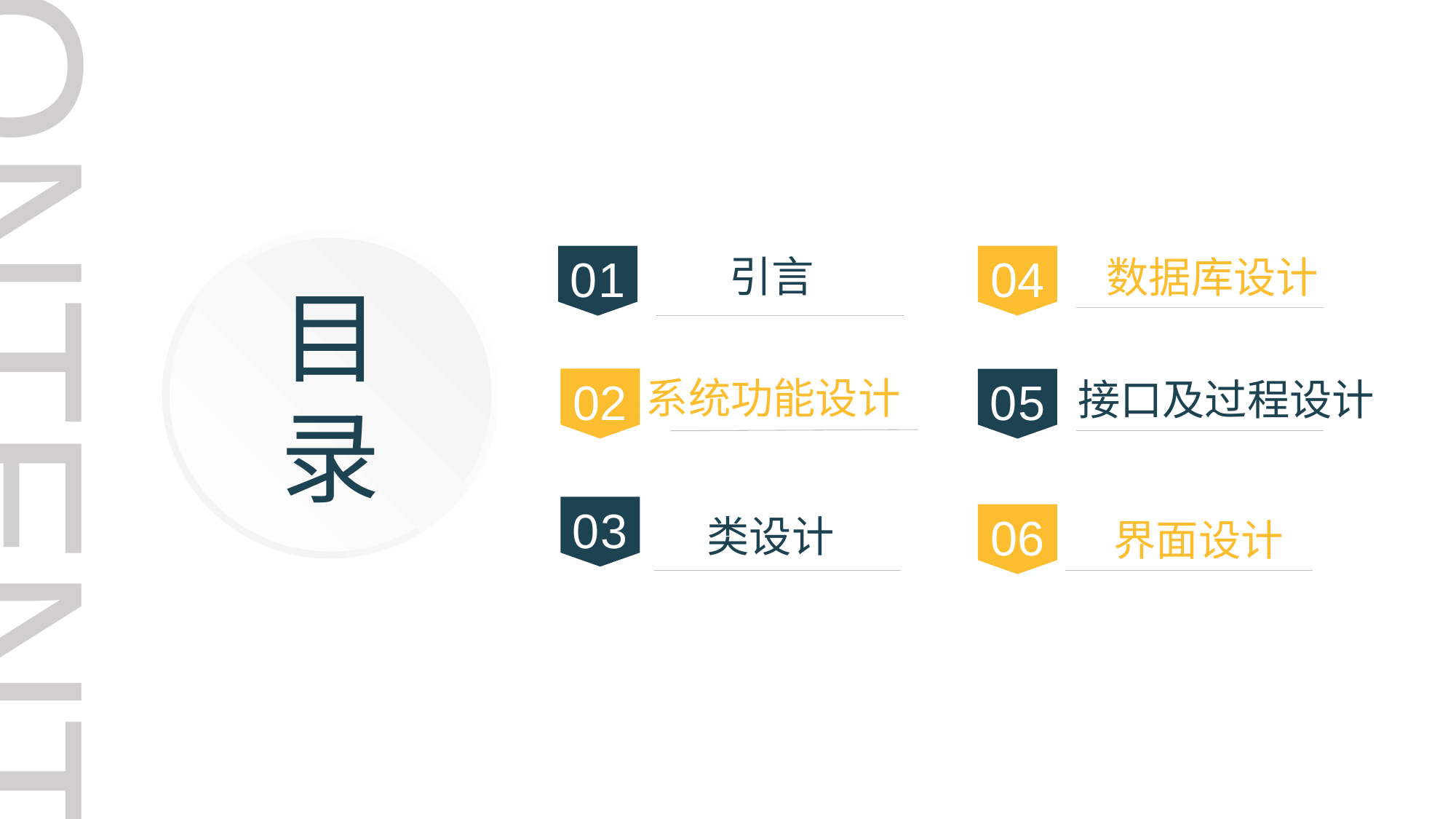

CONTENTS

目 录

  引言
 数据库设计
04
01
     系统功能设计
 接口及过程设计
02
05
03
06
    类设计
  界面设计